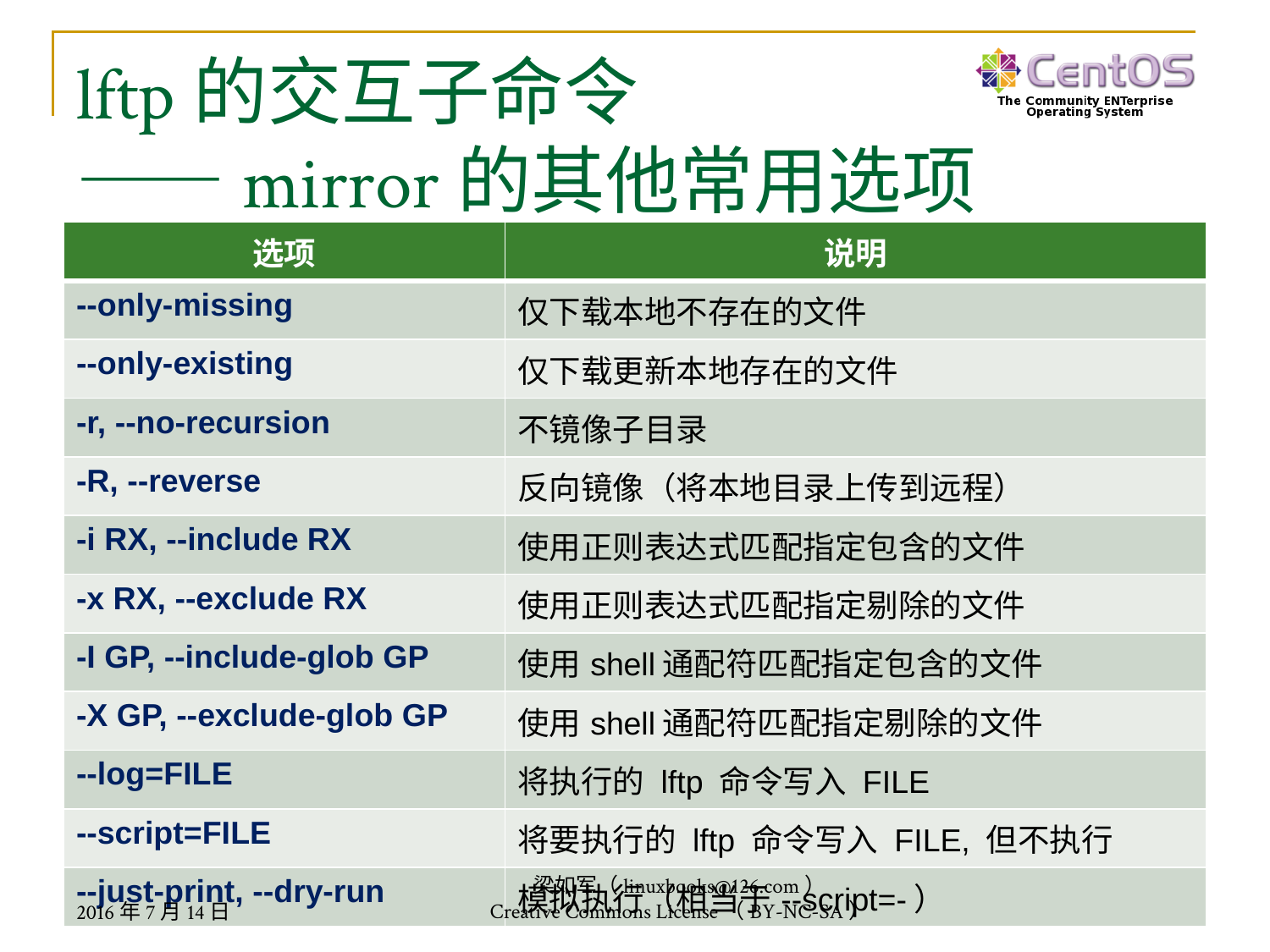

# lftp的交互子命令 ——mirror的其他常用选项
| 选项 | 说明 |
| --- | --- |
| --only-missing | 仅下载本地不存在的文件 |
| --only-existing | 仅下载更新本地存在的文件 |
| -r, --no-recursion | 不镜像子目录 |
| -R, --reverse | 反向镜像（将本地目录上传到远程） |
| -i RX, --include RX | 使用正则表达式匹配指定包含的文件 |
| -x RX, --exclude RX | 使用正则表达式匹配指定剔除的文件 |
| -I GP, --include-glob GP | 使用shell通配符匹配指定包含的文件 |
| -X GP, --exclude-glob GP | 使用shell通配符匹配指定剔除的文件 |
| --log=FILE | 将执行的 lftp 命令写入 FILE |
| --script=FILE | 将要执行的 lftp 命令写入 FILE, 但不执行 |
| --just-print, --dry-run | 模拟执行（相当于--script=-） |
梁如军（linuxbooks@126.com）
Creative Commons License（BY-NC-SA）
2016年7月14日
59